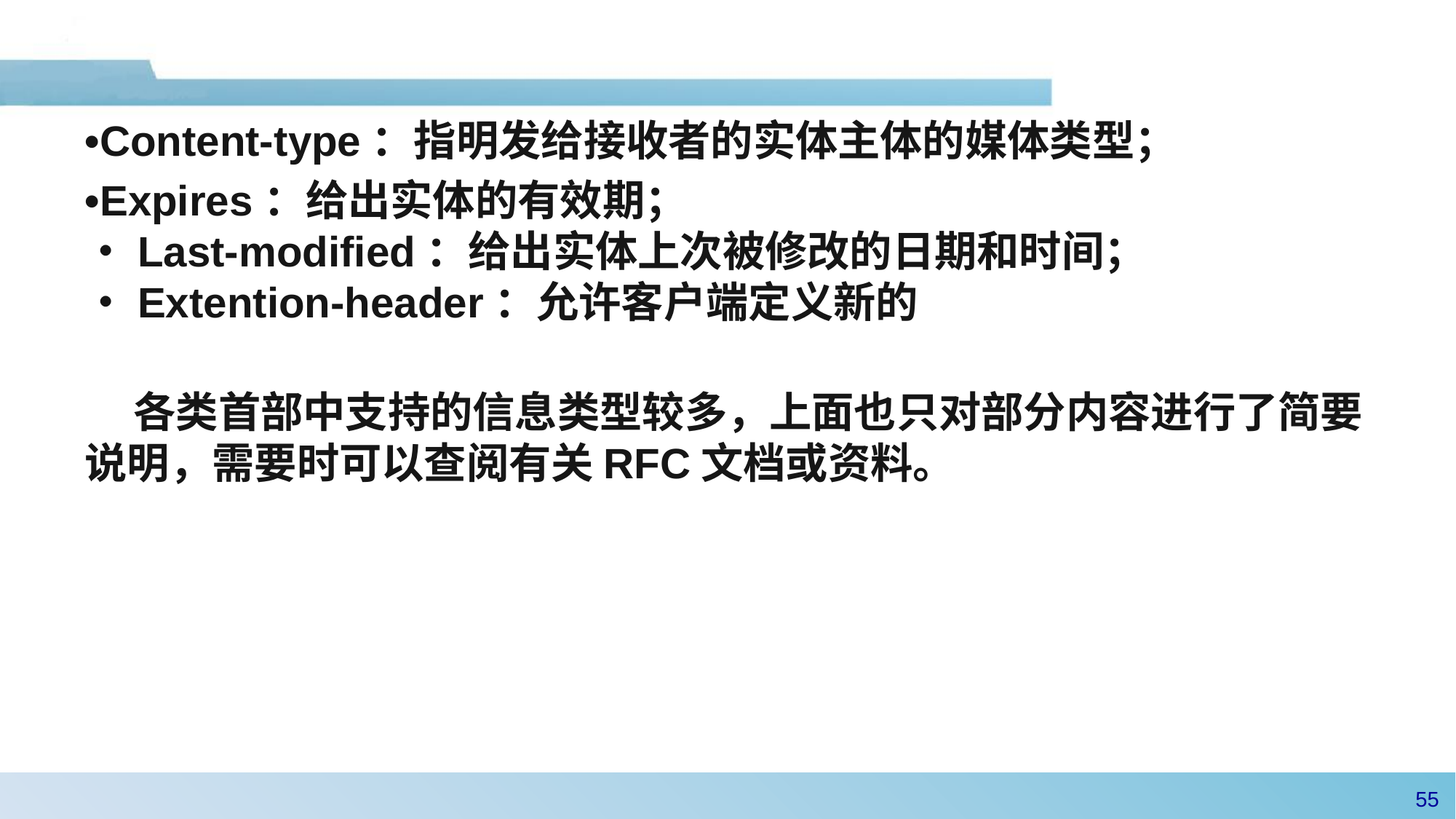

•Content-type：指明发给接收者的实体主体的媒体类型；
•Expires：给出实体的有效期；
•Last-modified：给出实体上次被修改的日期和时间；
•Extention-header：允许客户端定义新的
    各类首部中支持的信息类型较多，上面也只对部分内容进行了简要说明，需要时可以查阅有关RFC文档或资料。
55